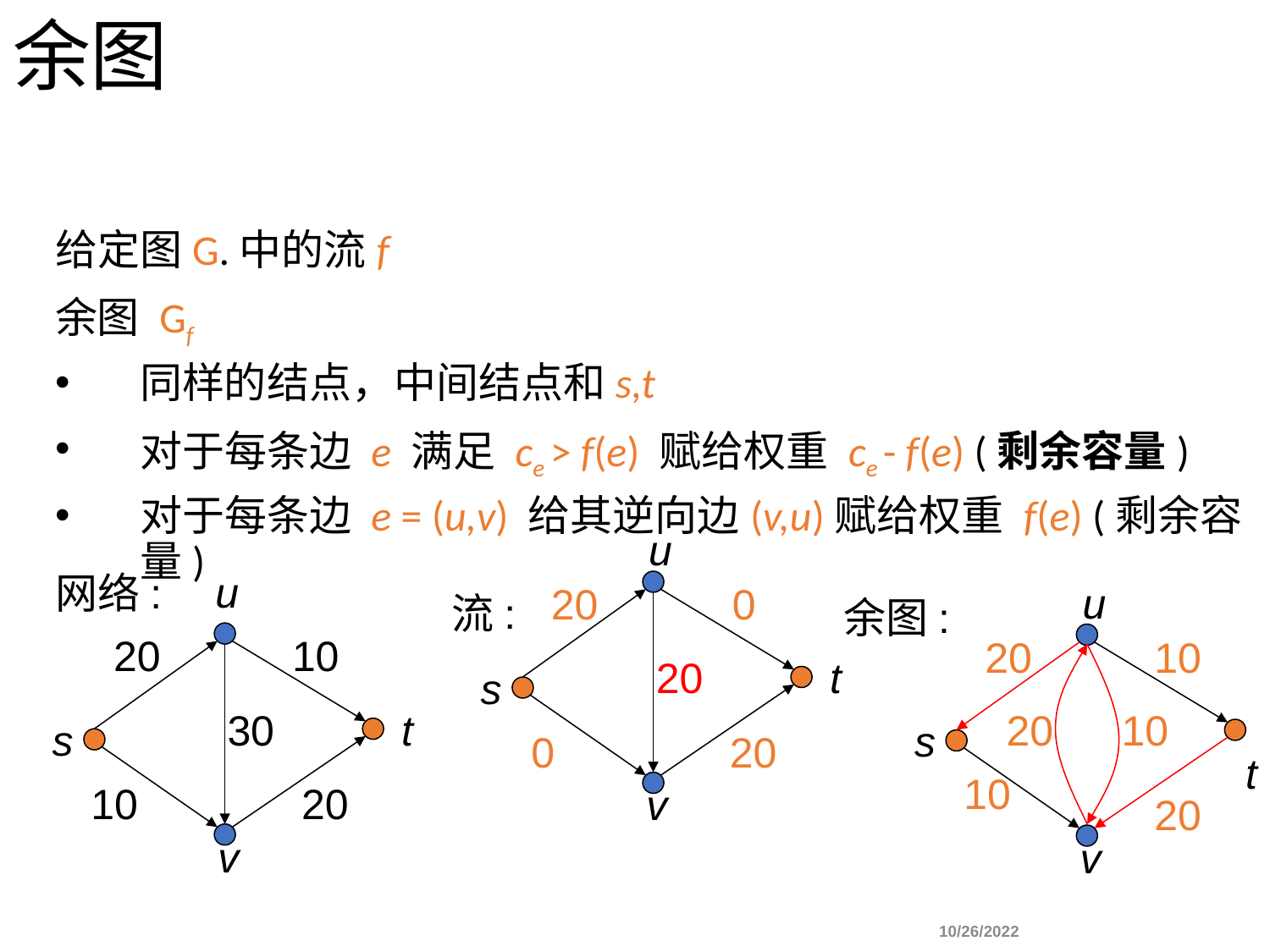

余图
给定图G.中的流f
余图 Gf
同样的结点，中间结点和s,t
对于每条边 e 满足 ce > f(e) 赋给权重 ce - f(e) (剩余容量)
对于每条边 e = (u,v) 给其逆向边(v,u)赋给权重 f(e) (剩余容量)
u
u
网络:
u
20

0
流:
余图:
20

10
20

10

20
t
s

30
t
20
10
s
s

0
20

t
10
10
20
v

20
v

v

		 				            10/26/2022